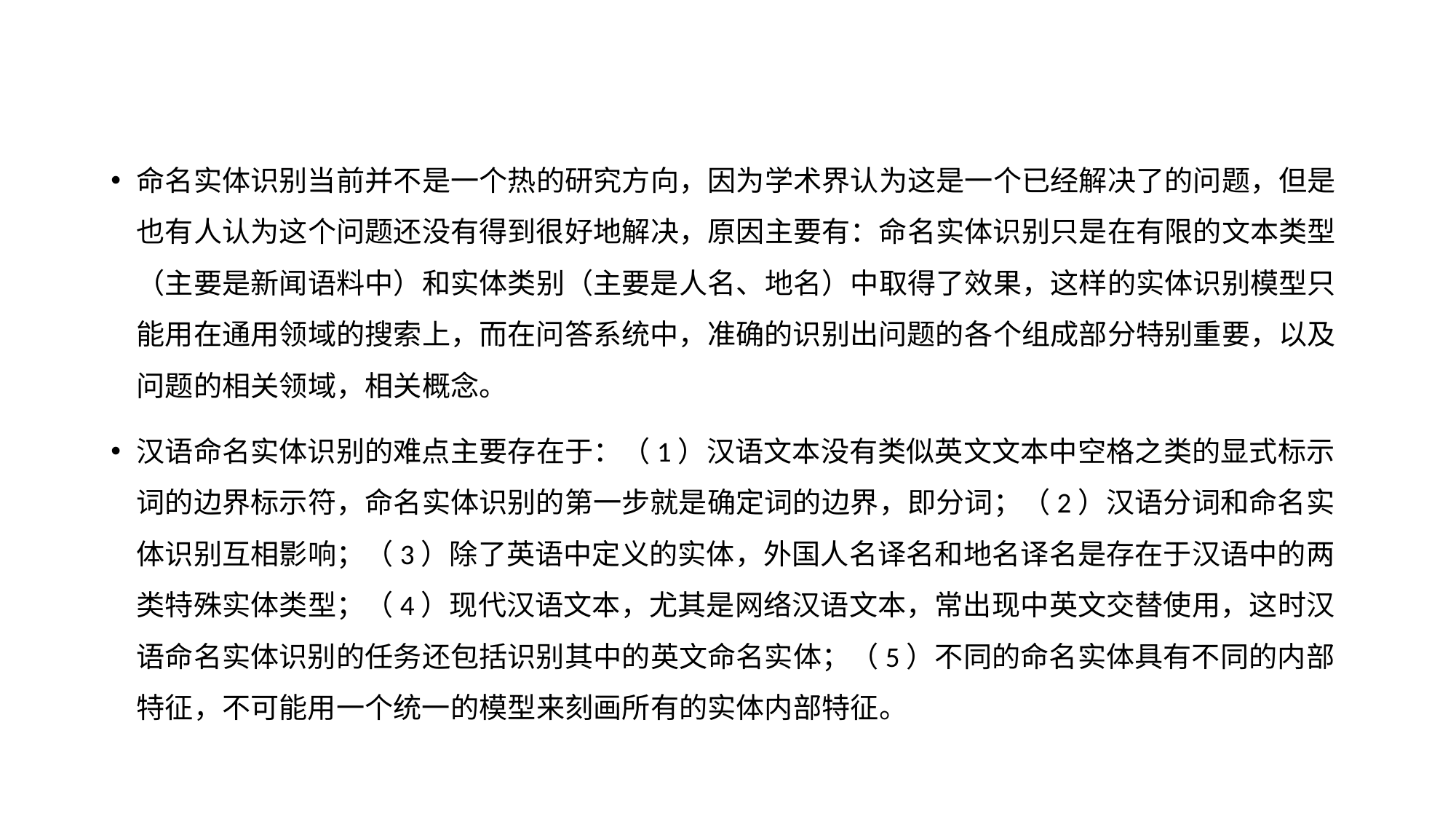

命名实体识别当前并不是一个热的研究方向，因为学术界认为这是一个已经解决了的问题，但是也有人认为这个问题还没有得到很好地解决，原因主要有：命名实体识别只是在有限的文本类型（主要是新闻语料中）和实体类别（主要是人名、地名）中取得了效果，这样的实体识别模型只能用在通用领域的搜索上，而在问答系统中，准确的识别出问题的各个组成部分特别重要，以及问题的相关领域，相关概念。
汉语命名实体识别的难点主要存在于：（1）汉语文本没有类似英文文本中空格之类的显式标示词的边界标示符，命名实体识别的第一步就是确定词的边界，即分词；（2）汉语分词和命名实体识别互相影响；（3）除了英语中定义的实体，外国人名译名和地名译名是存在于汉语中的两类特殊实体类型；（4）现代汉语文本，尤其是网络汉语文本，常出现中英文交替使用，这时汉语命名实体识别的任务还包括识别其中的英文命名实体；（5）不同的命名实体具有不同的内部特征，不可能用一个统一的模型来刻画所有的实体内部特征。